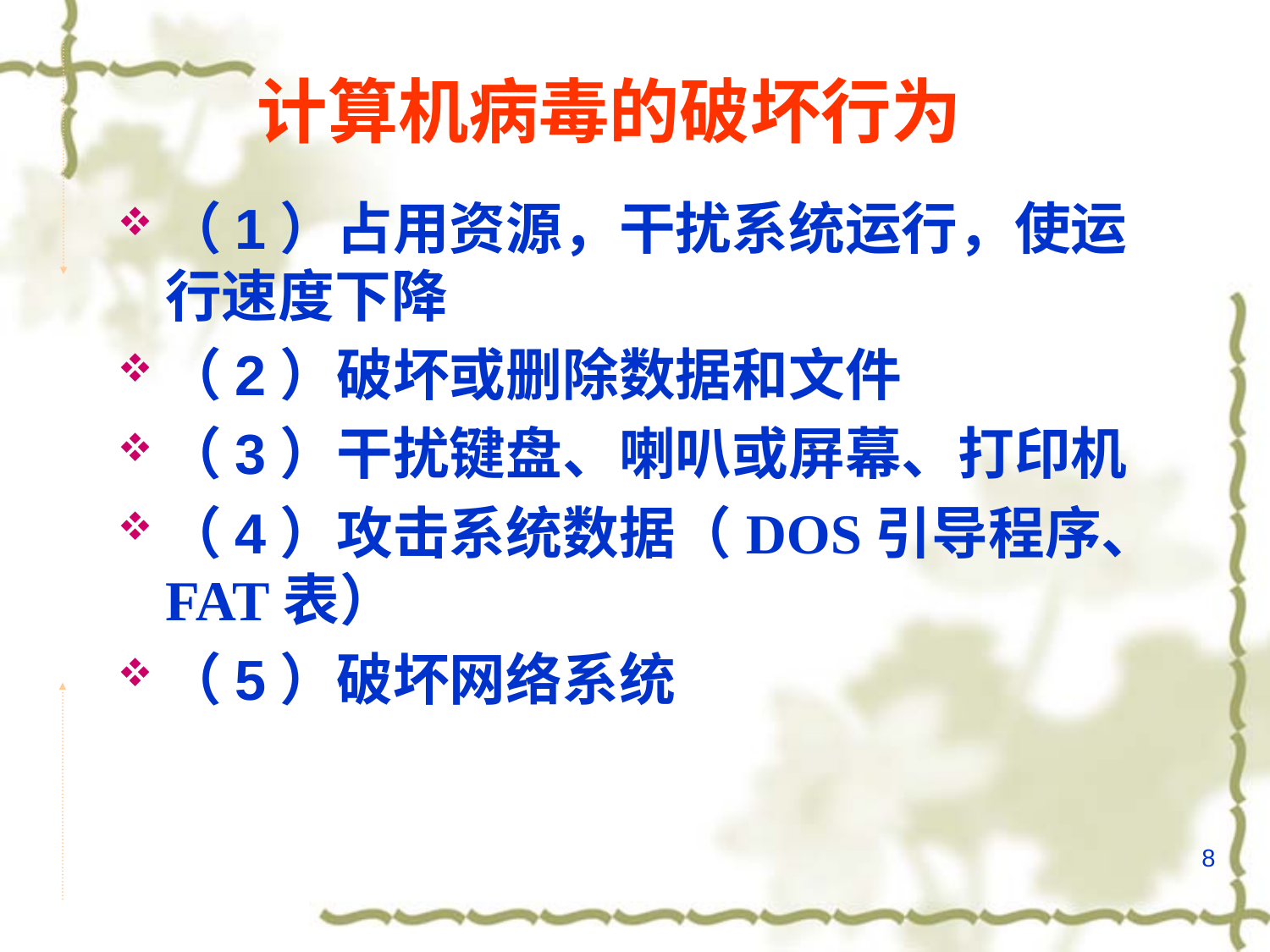

# 计算机病毒的破坏行为
（1）占用资源，干扰系统运行，使运行速度下降
（2）破坏或删除数据和文件
（3）干扰键盘、喇叭或屏幕、打印机
（4）攻击系统数据（DOS引导程序、FAT表）
（5）破坏网络系统
8